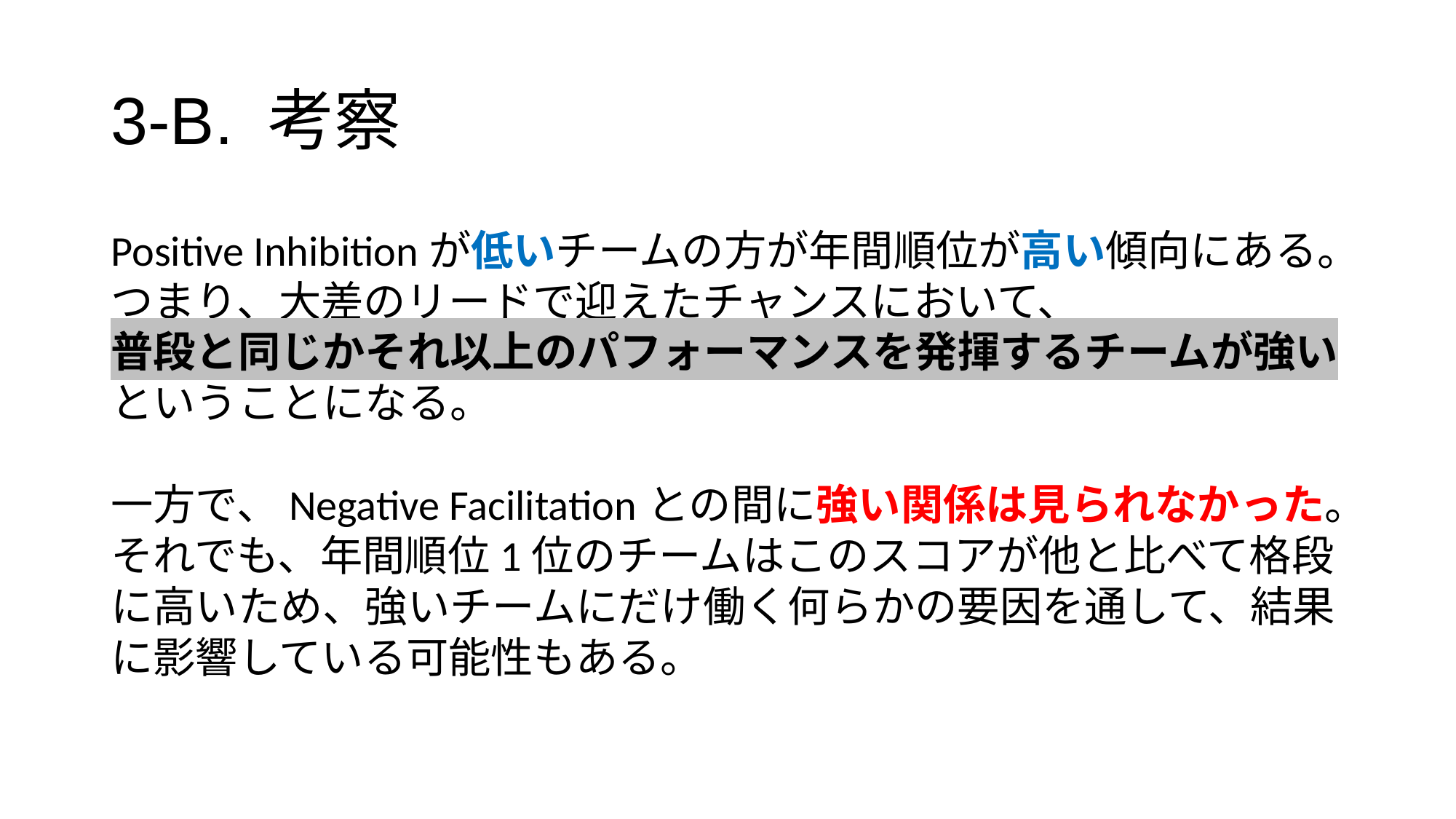

# 3-B. 考察
Positive Inhibitionが低いチームの方が年間順位が高い傾向にある。
つまり、大差のリードで迎えたチャンスにおいて、
普段と同じかそれ以上のパフォーマンスを発揮するチームが強いということになる。

一方で、Negative Facilitationとの間に強い関係は見られなかった。それでも、年間順位1位のチームはこのスコアが他と比べて格段に高いため、強いチームにだけ働く何らかの要因を通して、結果に影響している可能性もある。